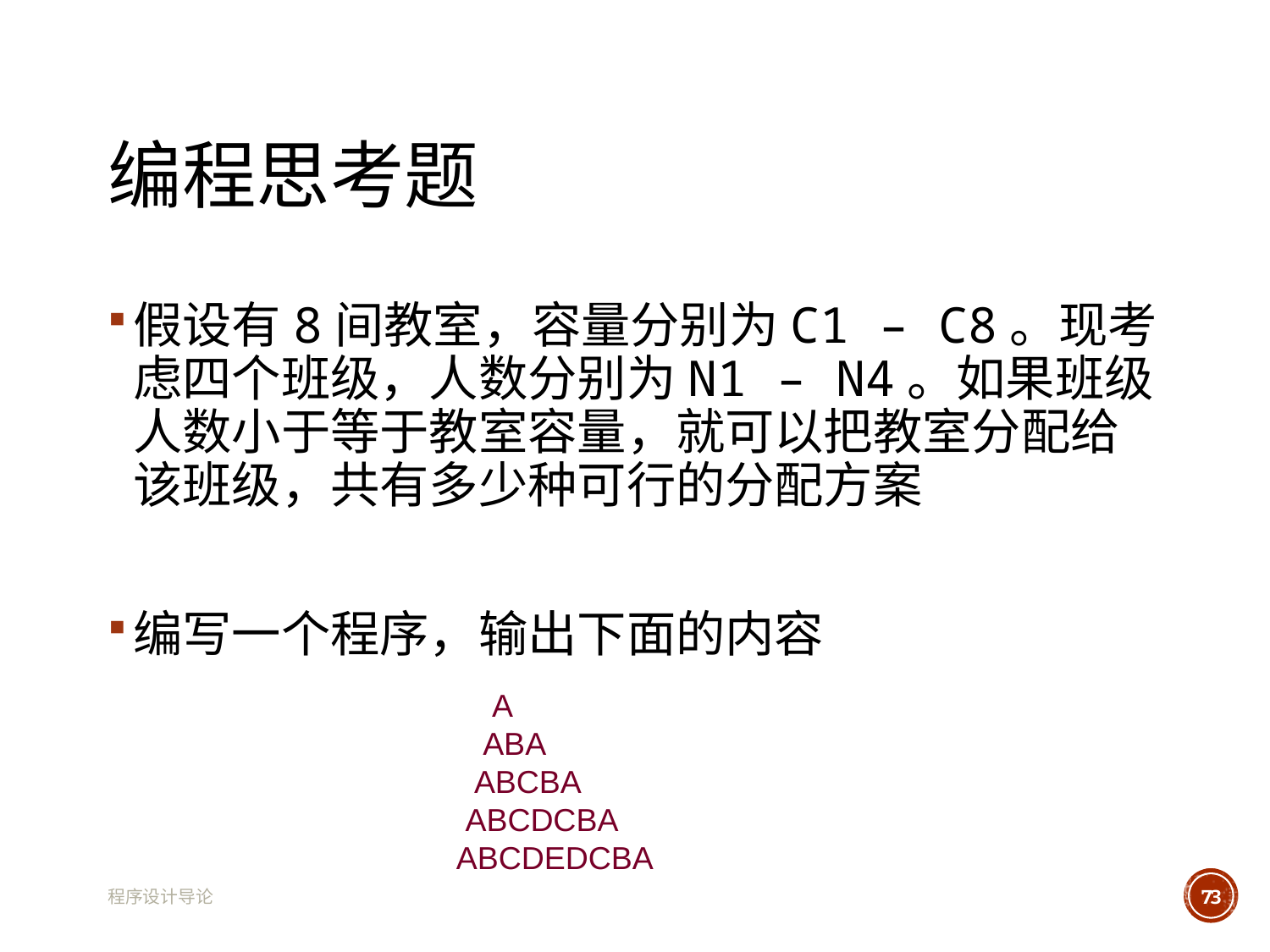

# 编程思考题
假设有8间教室，容量分别为C1 – C8。现考虑四个班级，人数分别为N1 – N4。如果班级人数小于等于教室容量，就可以把教室分配给该班级，共有多少种可行的分配方案

编写一个程序，输出下面的内容

     A
    ABA
   ABCBA
  ABCDCBA
 ABCDEDCBA
程序设计导论
73